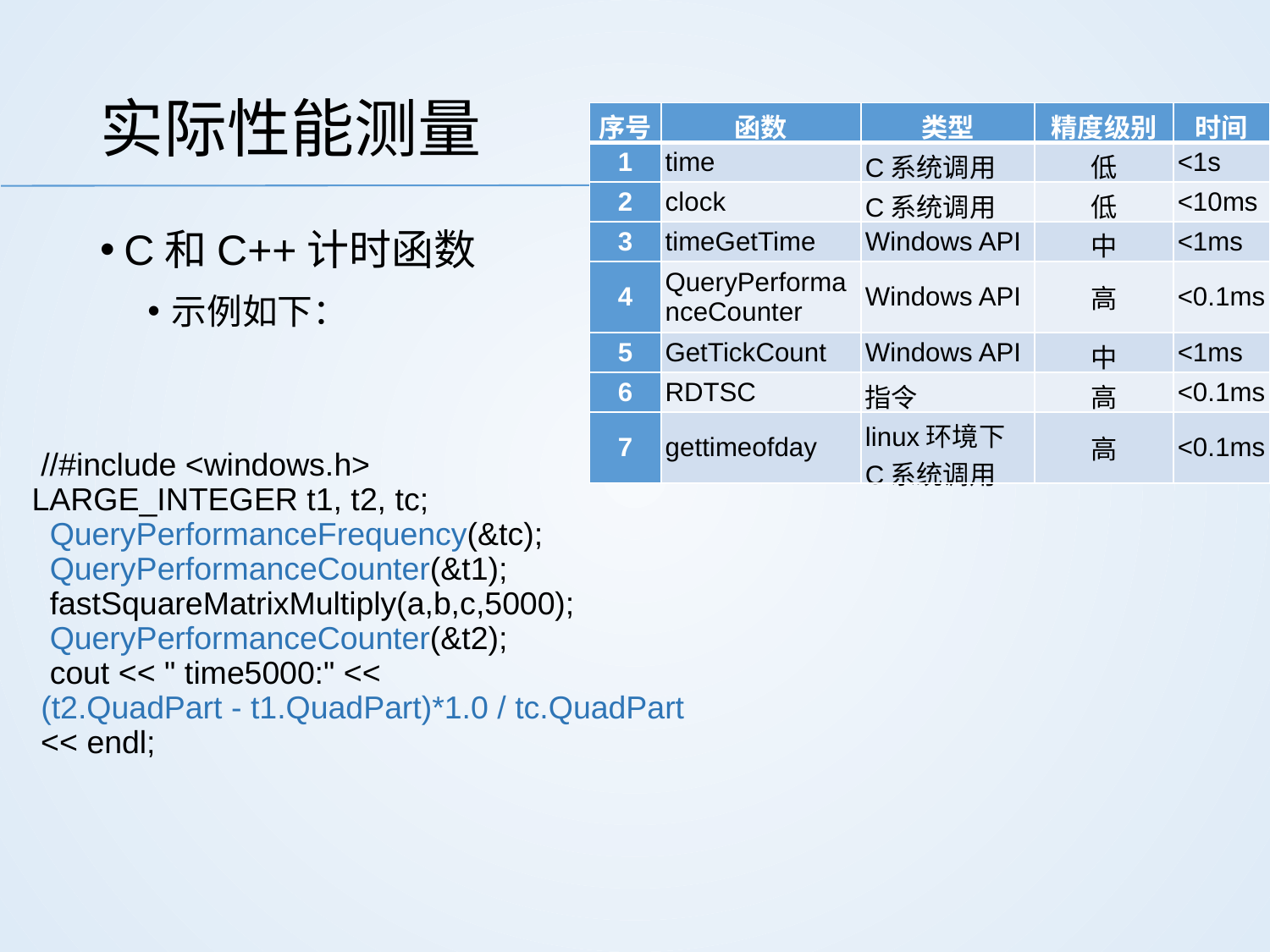

# 实际性能测量
| 序号 | 函数 | 类型 | 精度级别 | 时间 |
| --- | --- | --- | --- | --- |
| 1 | time | C系统调用 | 低 | <1s |
| 2 | clock | C系统调用 | 低 | <10ms |
| 3 | timeGetTime | Windows API | 中 | <1ms |
| 4 | QueryPerformanceCounter | Windows API | 高 | <0.1ms |
| 5 | GetTickCount | Windows API | 中 | <1ms |
| 6 | RDTSC | 指令 | 高 | <0.1ms |
| 7 | gettimeofday | linux环境下C系统调用 | 高 | <0.1ms |
C和C++计时函数
示例如下：

  //#include <windows.h>
 LARGE_INTEGER t1, t2, tc;
   QueryPerformanceFrequency(&tc);
   QueryPerformanceCounter(&t1);
   fastSquareMatrixMultiply(a,b,c,5000);
   QueryPerformanceCounter(&t2);
   cout << " time5000:" <<
  (t2.QuadPart - t1.QuadPart)*1.0 / tc.QuadPart
  << endl;
82